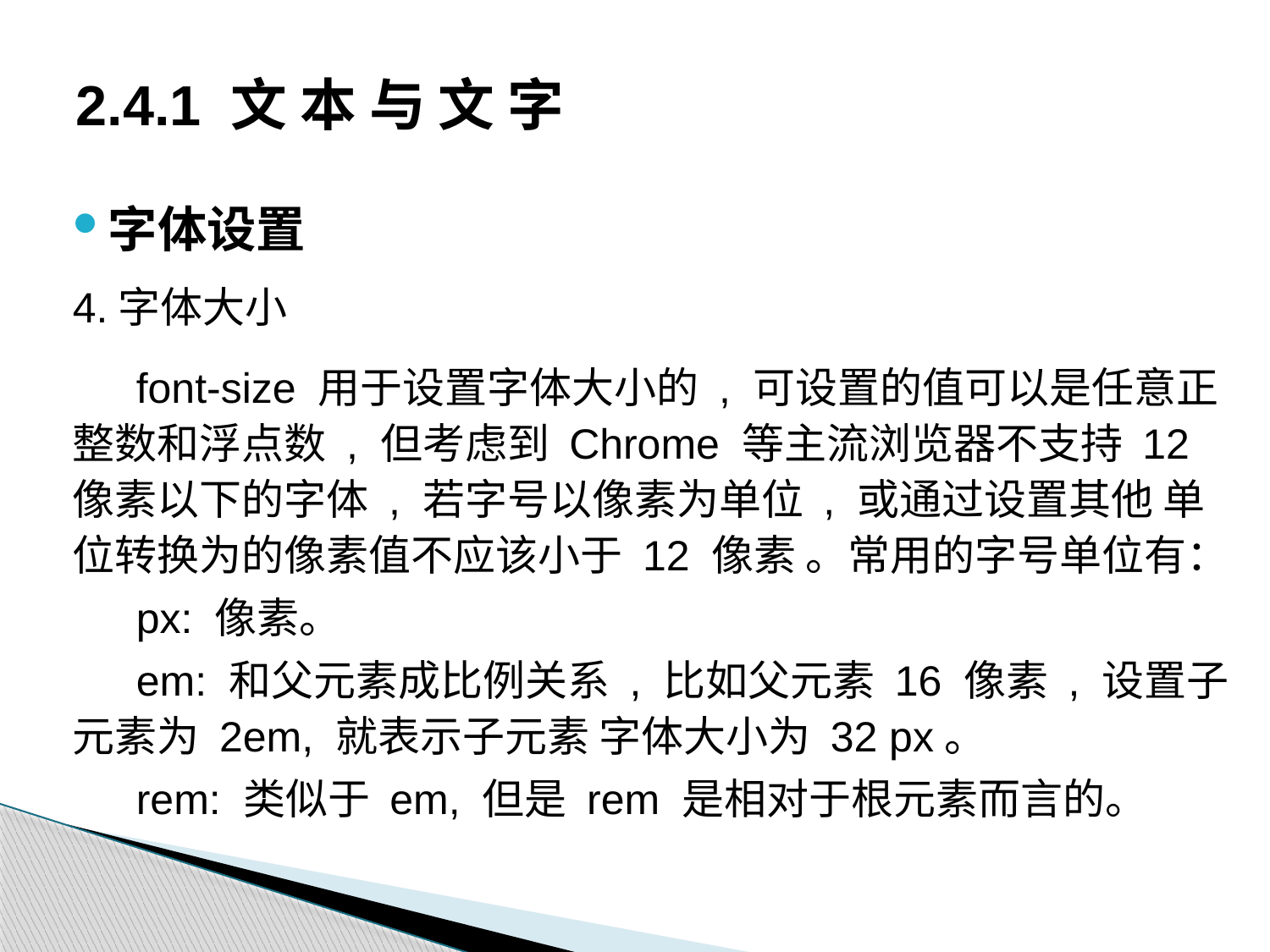

# 2.4.1 文 本 与 文 字
字体设置
4.字体大小
font-size 用于设置字体大小的 , 可设置的值可以是任意正整数和浮点数 , 但考虑到 Chrome 等主流浏览器不支持 12 像素以下的字体 , 若字号以像素为单位 , 或通过设置其他 单位转换为的像素值不应该小于 12 像素 。常用的字号单位有：
px: 像素。
em: 和父元素成比例关系 , 比如父元素 16 像素 , 设置子元素为 2em, 就表示子元素 字体大小为 32 px。
rem: 类似于 em, 但是 rem 是相对于根元素而言的。